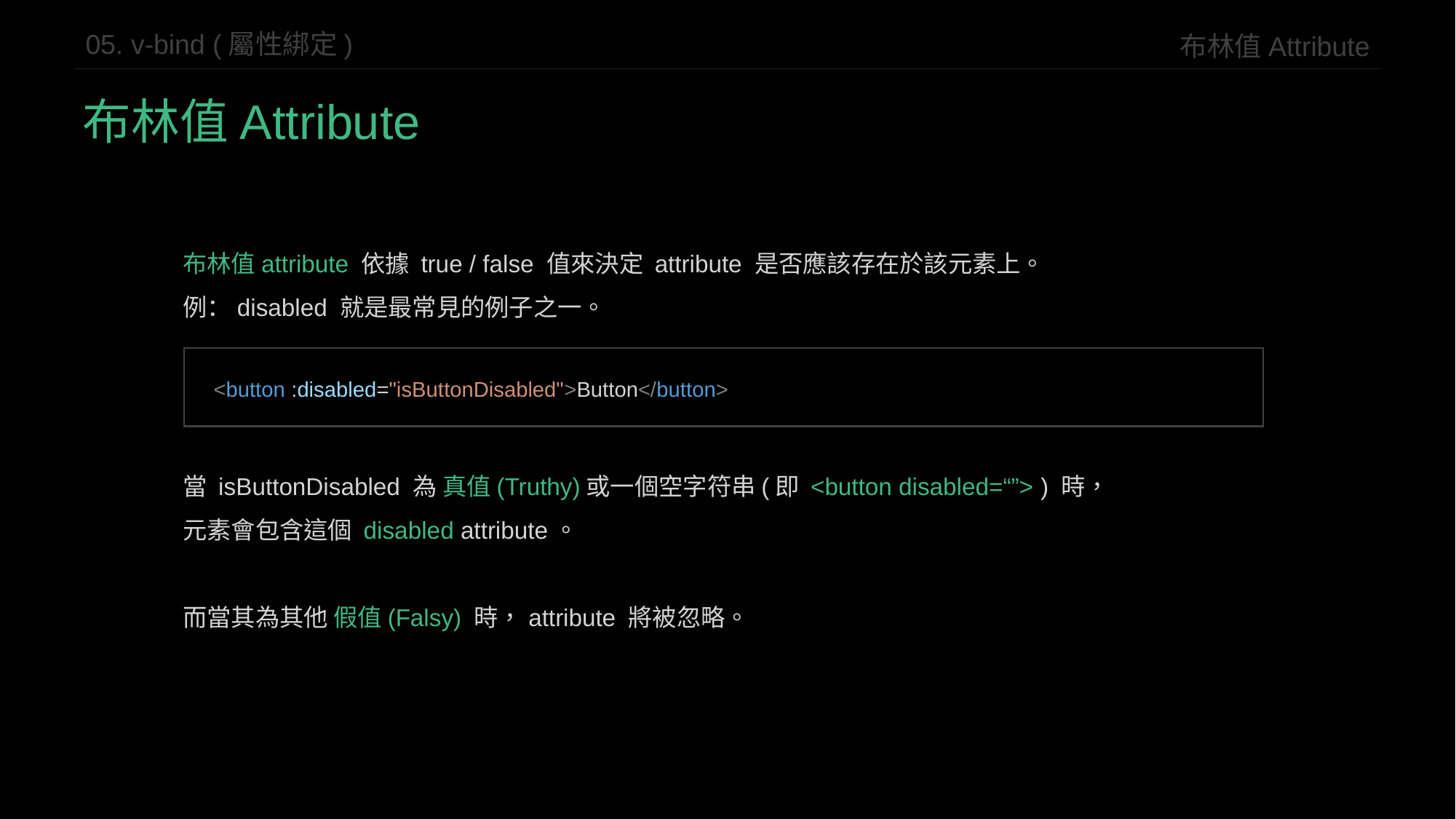

布林值Attribute
05. v-bind (屬性綁定)
布林值Attribute
布林值attribute 依據 true / false 值來決定 attribute 是否應該存在於該元素上。
例：disabled 就是最常見的例子之一。

<button :disabled="isButtonDisabled">Button</button>
當 isButtonDisabled 為 真值(Truthy)或一個空字符串(即 <button disabled=“”> ) 時，
元素會包含這個 disabled attribute。

而當其為其他 假值(Falsy) 時，attribute 將被忽略。